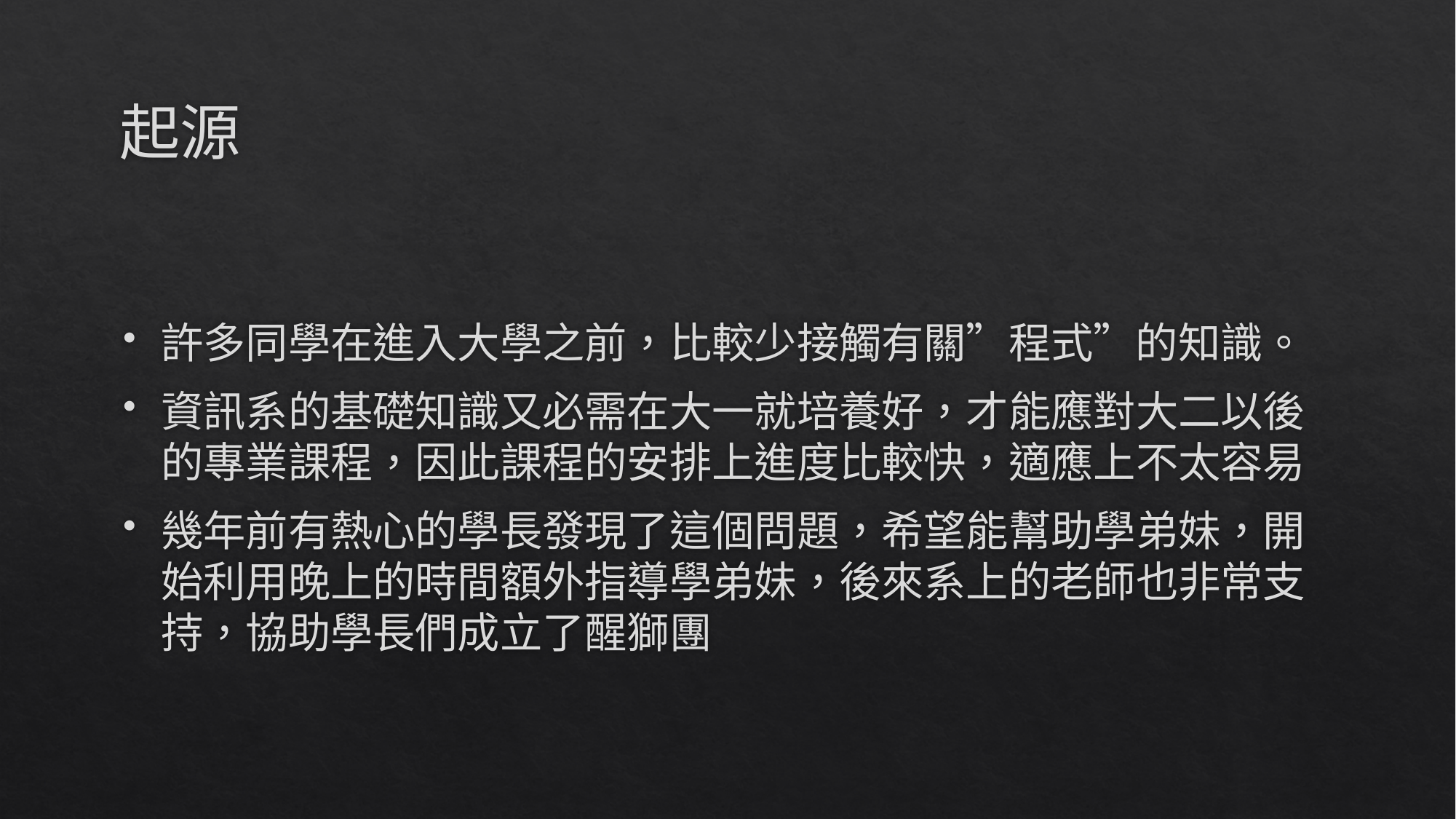

# 起源
許多同學在進入大學之前，比較少接觸有關”程式”的知識。
資訊系的基礎知識又必需在大一就培養好，才能應對大二以後的專業課程，因此課程的安排上進度比較快，適應上不太容易
幾年前有熱心的學長發現了這個問題，希望能幫助學弟妹，開始利用晚上的時間額外指導學弟妹，後來系上的老師也非常支持，協助學長們成立了醒獅團